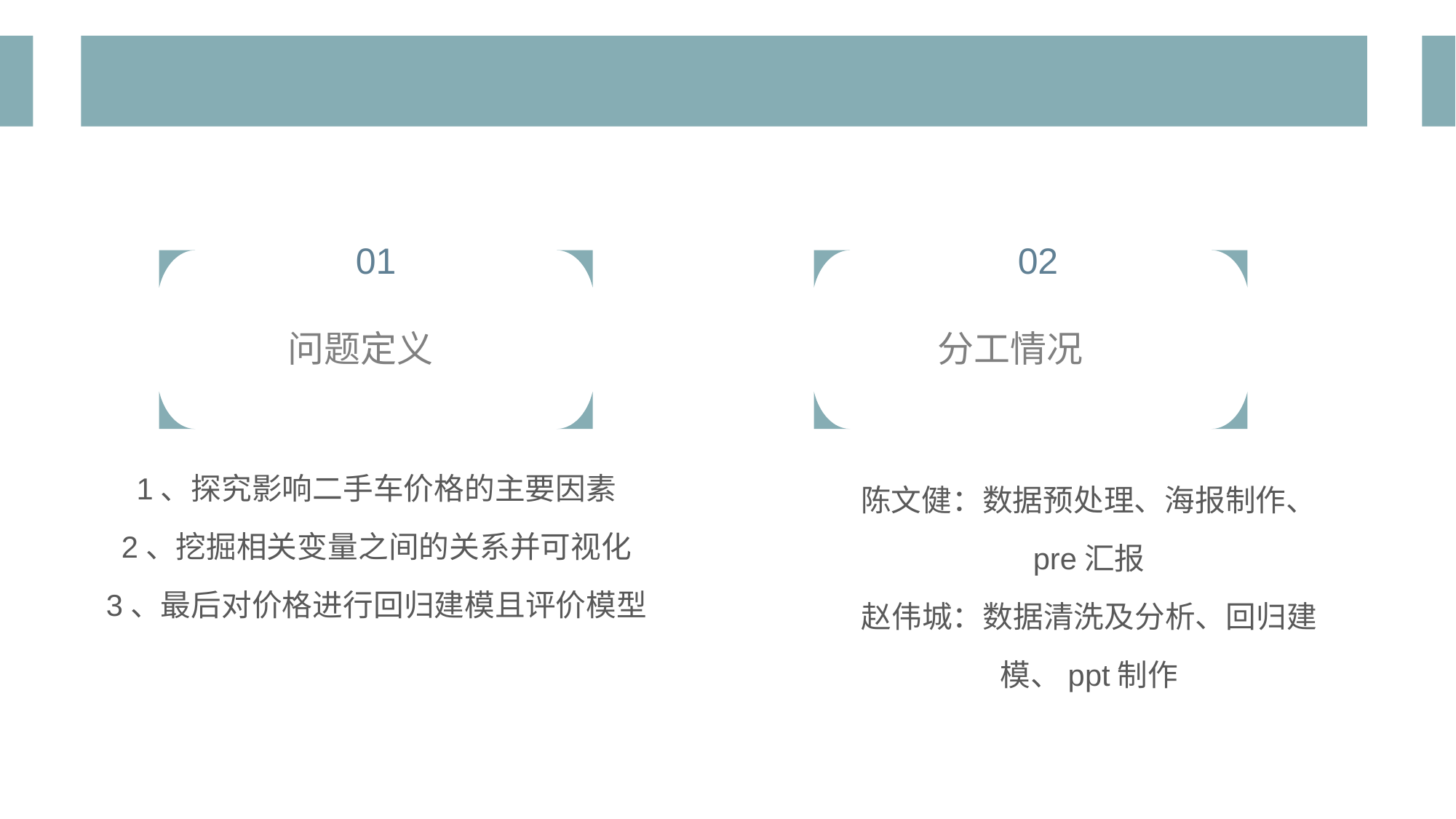

01
02

问题定义
分工情况
1、探究影响二手车价格的主要因素
2、挖掘相关变量之间的关系并可视化
3、最后对价格进行回归建模且评价模型
陈文健：数据预处理、海报制作、pre汇报
赵伟城：数据清洗及分析、回归建模、ppt制作